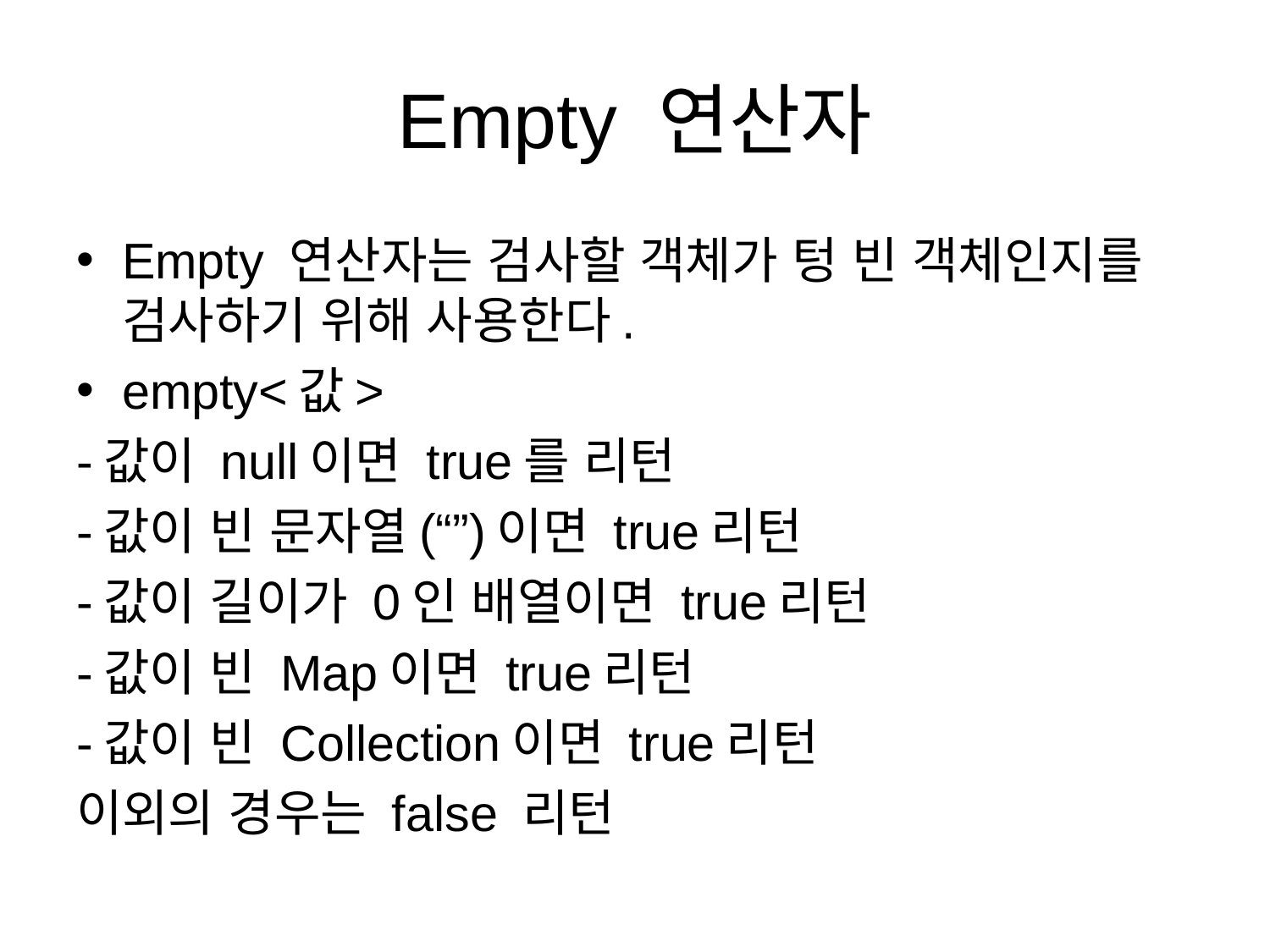

# Empty 연산자
Empty 연산자는 검사할 객체가 텅 빈 객체인지를 검사하기 위해 사용한다.
empty<값>
-값이 null이면 true를 리턴
-값이 빈 문자열(“”)이면 true리턴
-값이 길이가 0인 배열이면 true리턴
-값이 빈 Map이면 true리턴
-값이 빈 Collection이면 true리턴
이외의 경우는 false 리턴